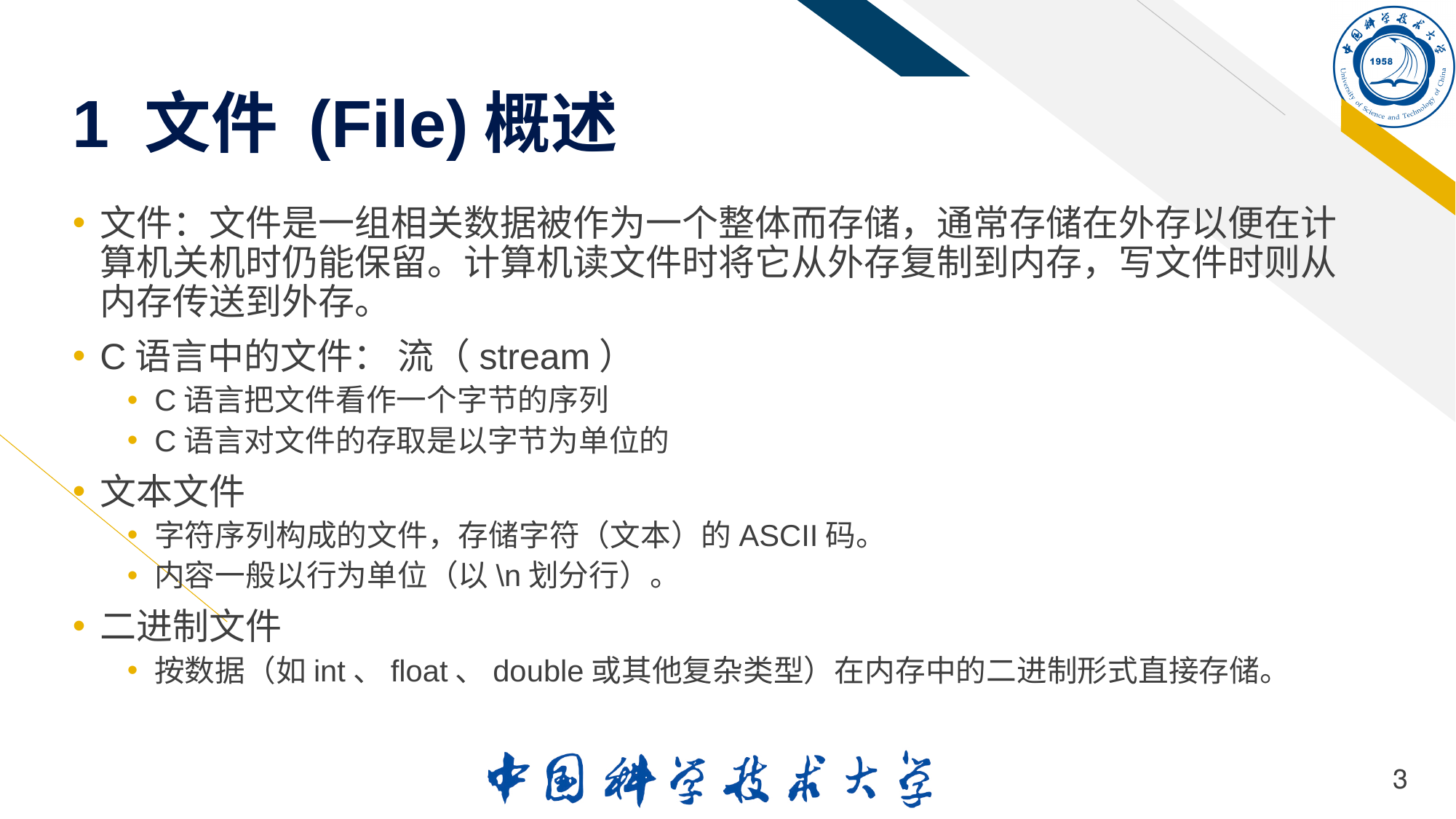

# 1 文件 (File)概述
文件：文件是一组相关数据被作为一个整体而存储，通常存储在外存以便在计算机关机时仍能保留。计算机读文件时将它从外存复制到内存，写文件时则从内存传送到外存。
C语言中的文件： 流（stream）
C语言把文件看作一个字节的序列
C语言对文件的存取是以字节为单位的
文本文件
字符序列构成的文件，存储字符（文本）的ASCII码。
内容一般以行为单位（以\n划分行）。
二进制文件
按数据（如int、float、double或其他复杂类型）在内存中的二进制形式直接存储。
3